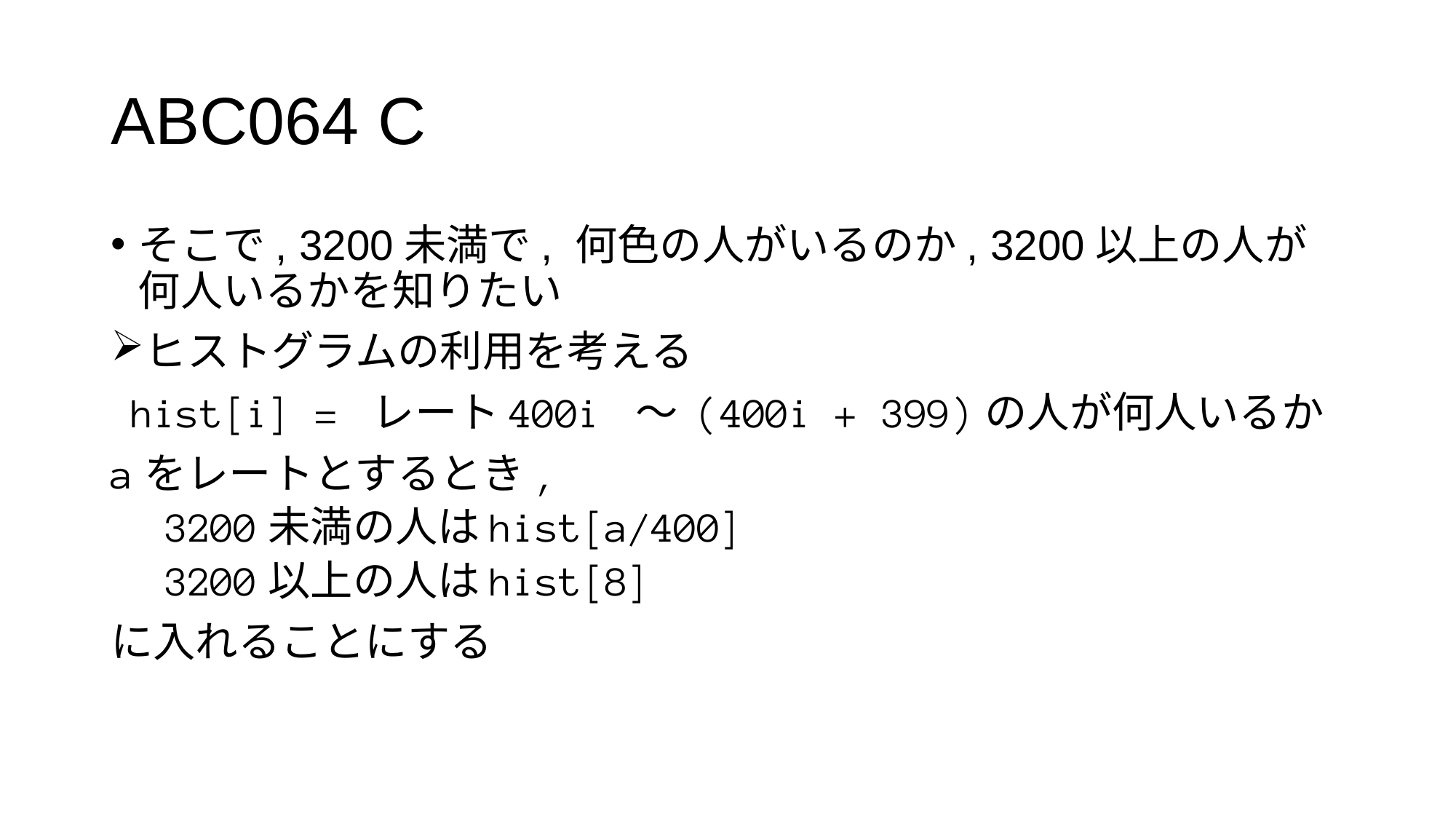

# ABC064 C
そこで, 3200未満で, 何色の人がいるのか, 3200以上の人が何人いるかを知りたい
ヒストグラムの利用を考える
hist[i] = レート400i ～ (400i + 399)の人が何人いるか
aをレートとするとき,
3200未満の人はhist[a/400]
3200以上の人はhist[8]
に入れることにする